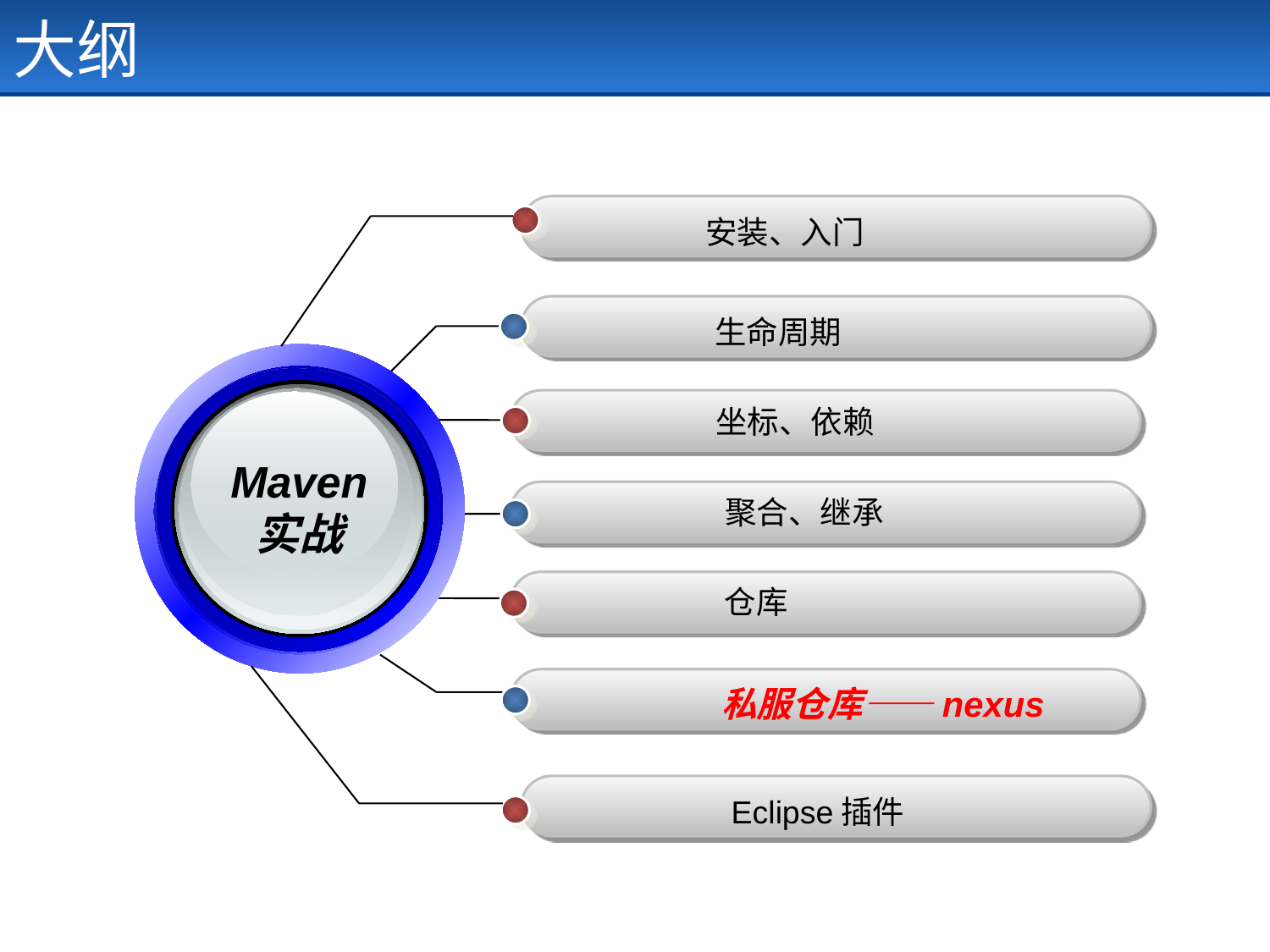

# 大纲

安装、入门

生命周期

Maven
实战

坐标、依赖

聚合、继承

仓库

私服仓库——nexus

Eclipse插件